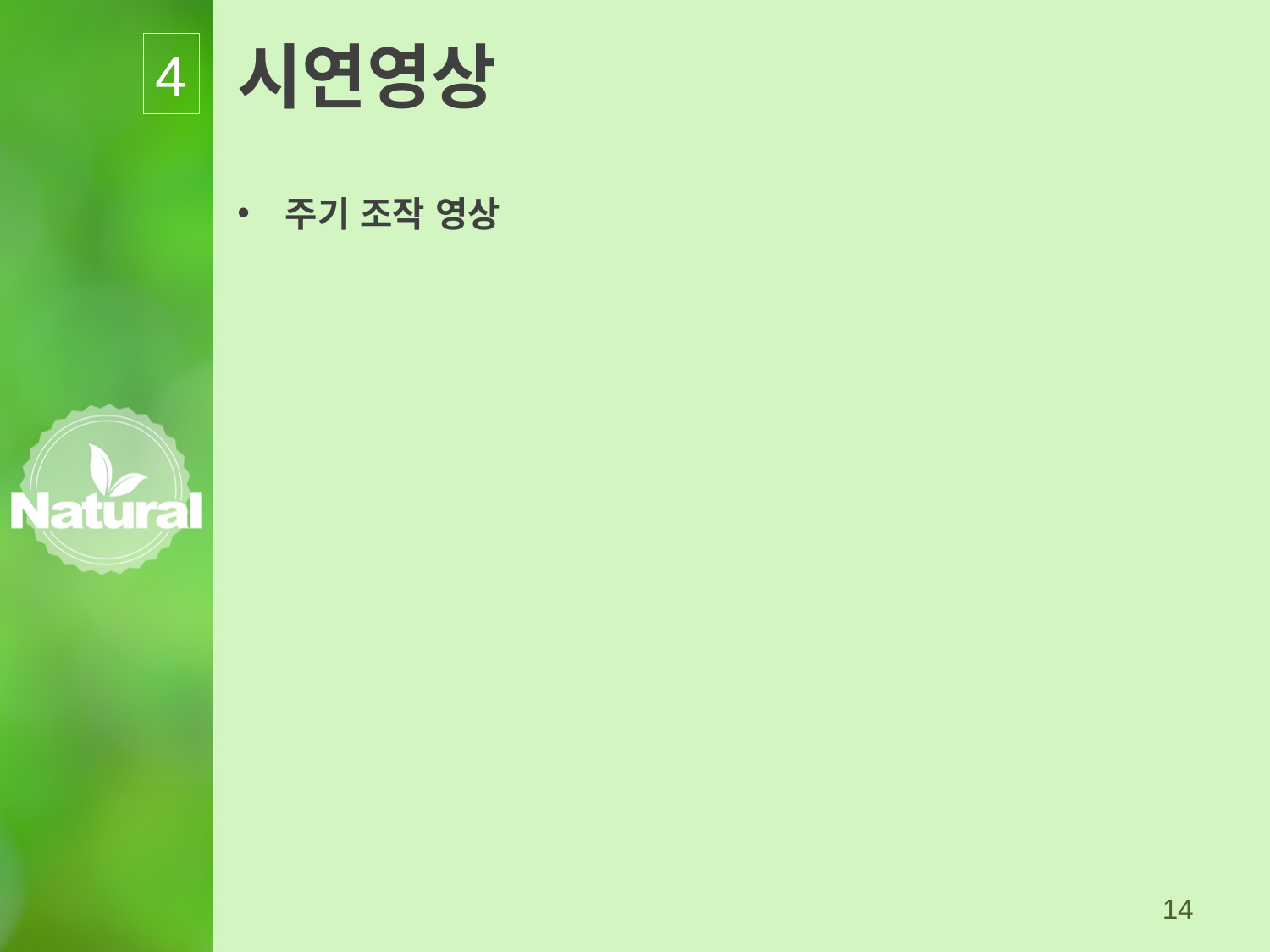

# 시연영상
4
주기 조작 영상
14